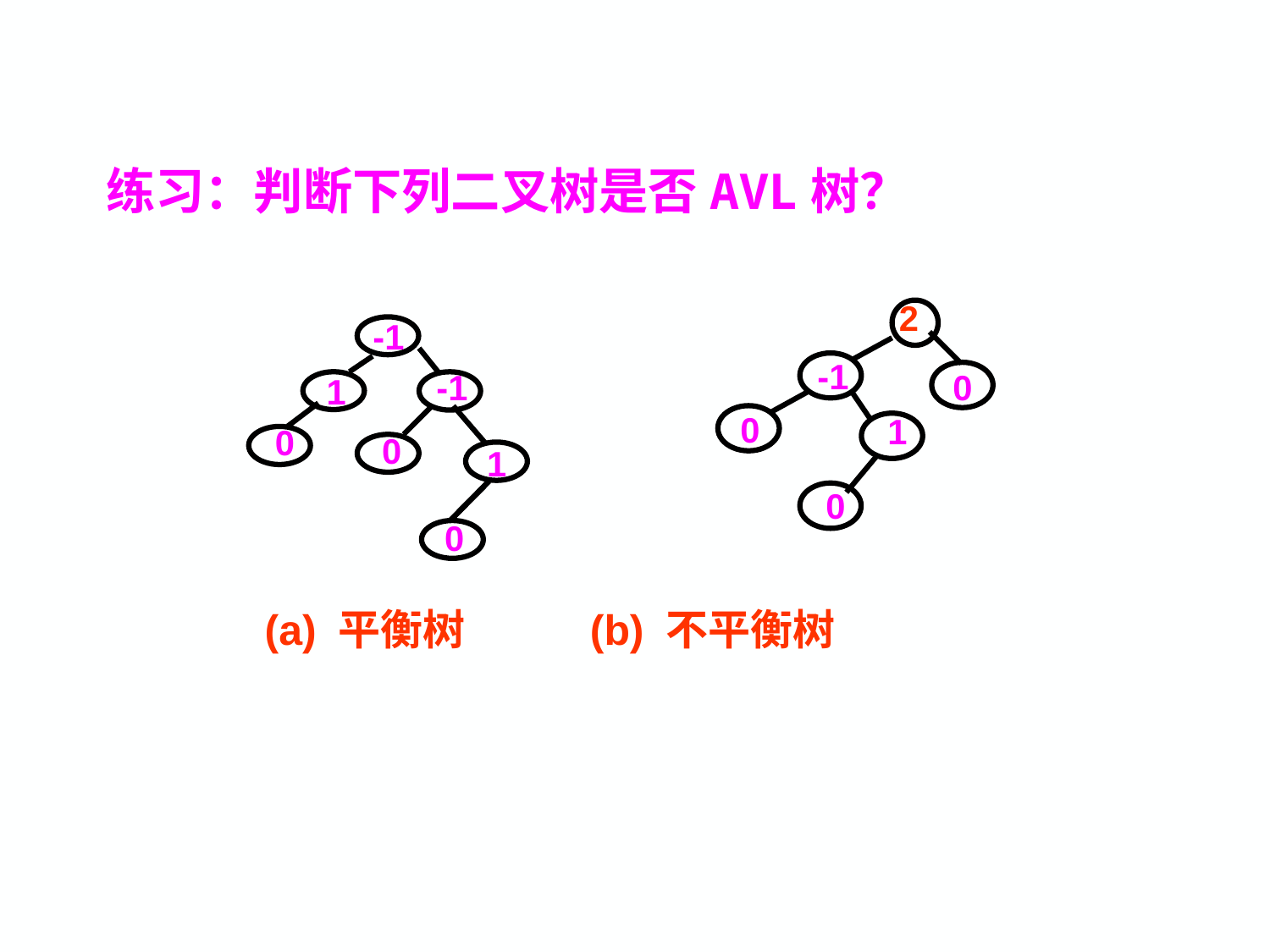

练习：判断下列二叉树是否AVL树？
2

-1

-1
-1
0
0
0
1
1
0
0
0
1
(a) 平衡树            (b) 不平衡树